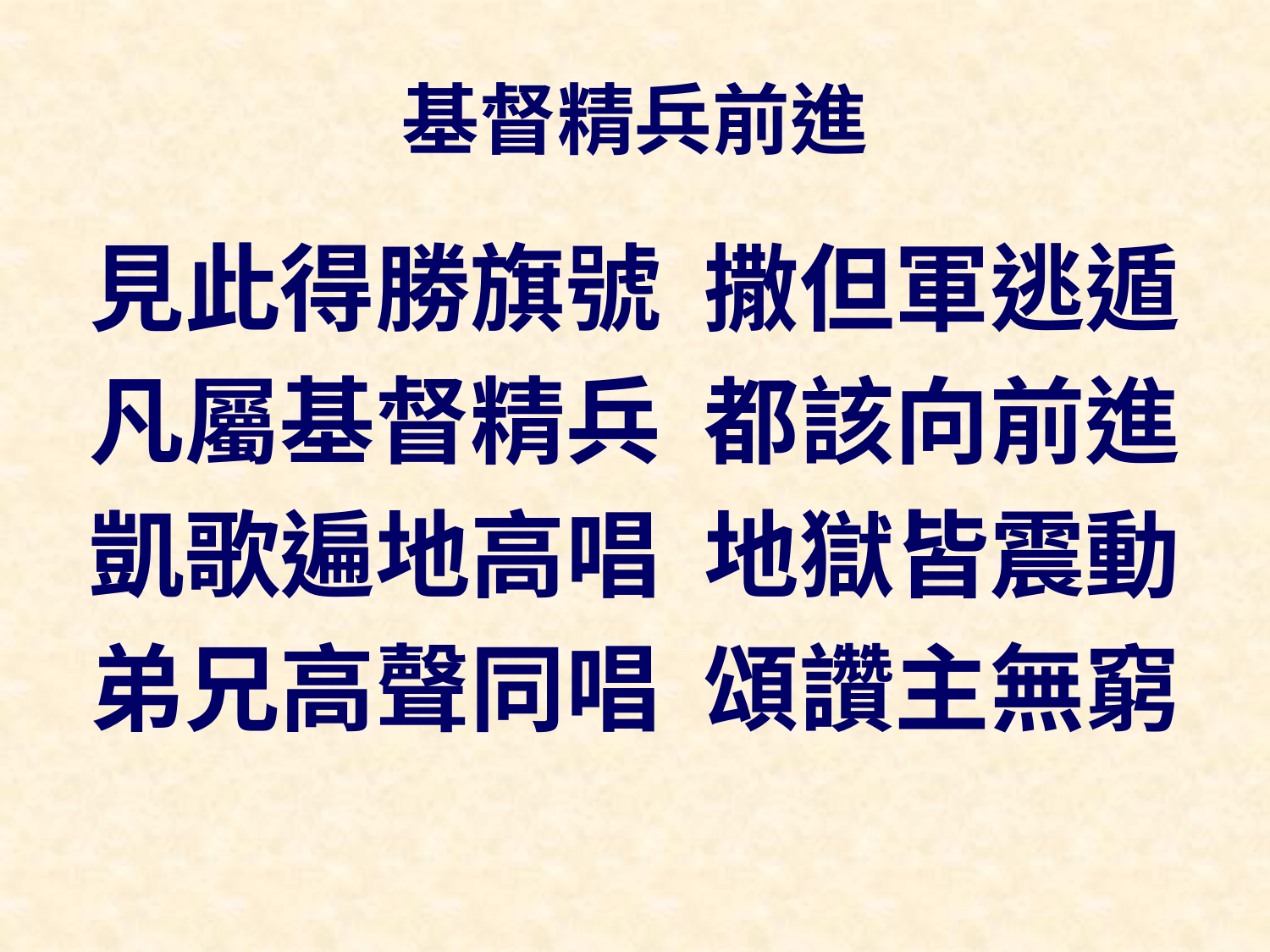

# 基督精兵前進
見此得勝旗號  撒但軍逃遁
凡屬基督精兵  都該向前進
凱歌遍地高唱  地獄皆震動
弟兄高聲同唱  頌讚主無窮